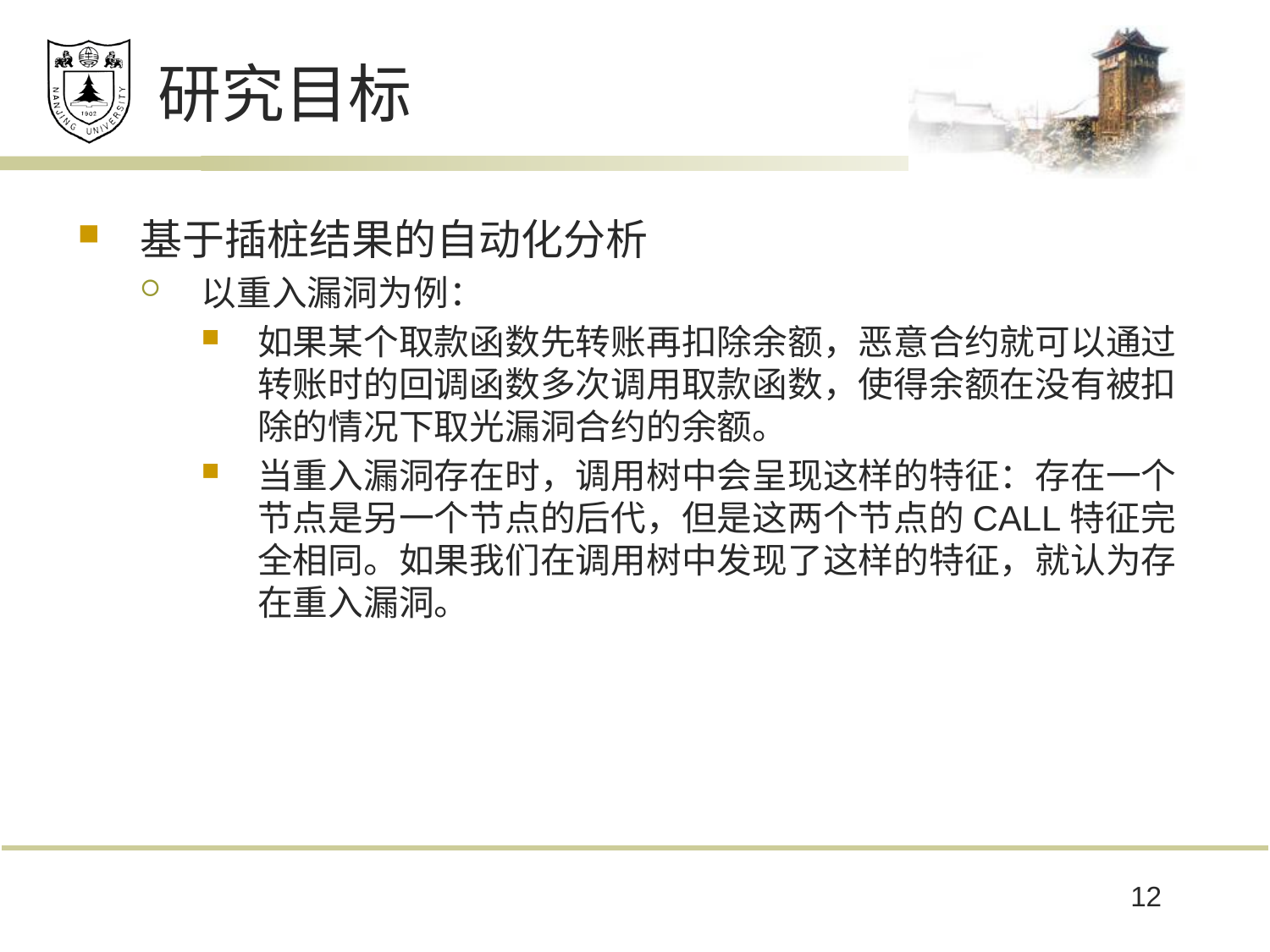

# 研究目标
基于插桩结果的自动化分析
以重入漏洞为例：
如果某个取款函数先转账再扣除余额，恶意合约就可以通过转账时的回调函数多次调用取款函数，使得余额在没有被扣除的情况下取光漏洞合约的余额。
当重入漏洞存在时，调用树中会呈现这样的特征：存在一个节点是另一个节点的后代，但是这两个节点的CALL特征完全相同。如果我们在调用树中发现了这样的特征，就认为存在重入漏洞。
12